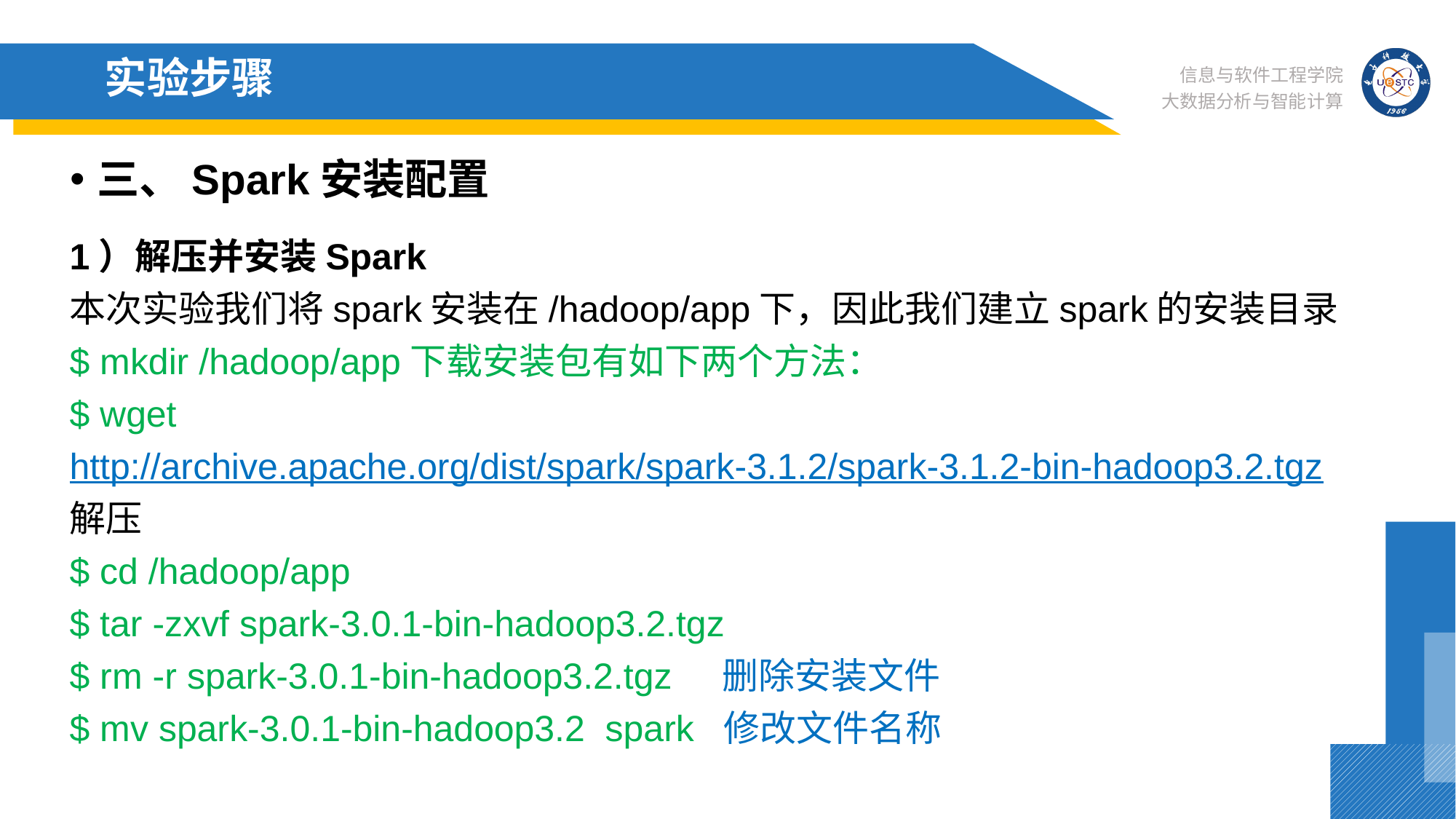

# 实验步骤
三、Spark安装配置
1）解压并安装Spark
本次实验我们将spark安装在/hadoop/app下，因此我们建立spark的安装目录$ mkdir /hadoop/app下载安装包有如下两个方法：
$ wget http://archive.apache.org/dist/spark/spark-3.1.2/spark-3.1.2-bin-hadoop3.2.tgz
解压
$ cd /hadoop/app
$ tar -zxvf spark-3.0.1-bin-hadoop3.2.tgz
$ rm -r spark-3.0.1-bin-hadoop3.2.tgz    删除安装文件
$ mv spark-3.0.1-bin-hadoop3.2  spark  修改文件名称